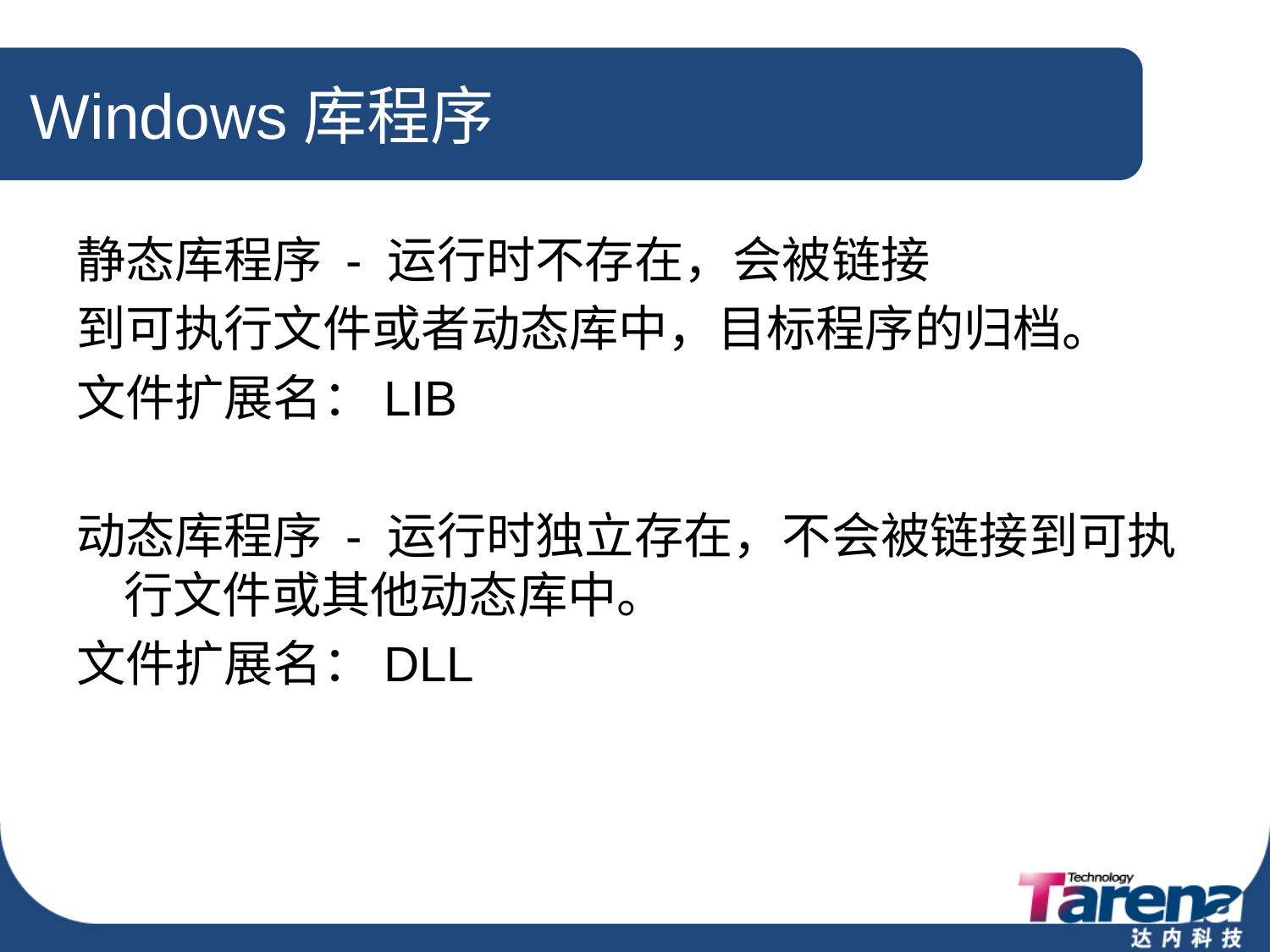

# Windows库程序
静态库程序 - 运行时不存在，会被链接
到可执行文件或者动态库中，目标程序的归档。
文件扩展名：LIB

动态库程序 - 运行时独立存在，不会被链接到可执行文件或其他动态库中。
文件扩展名：DLL